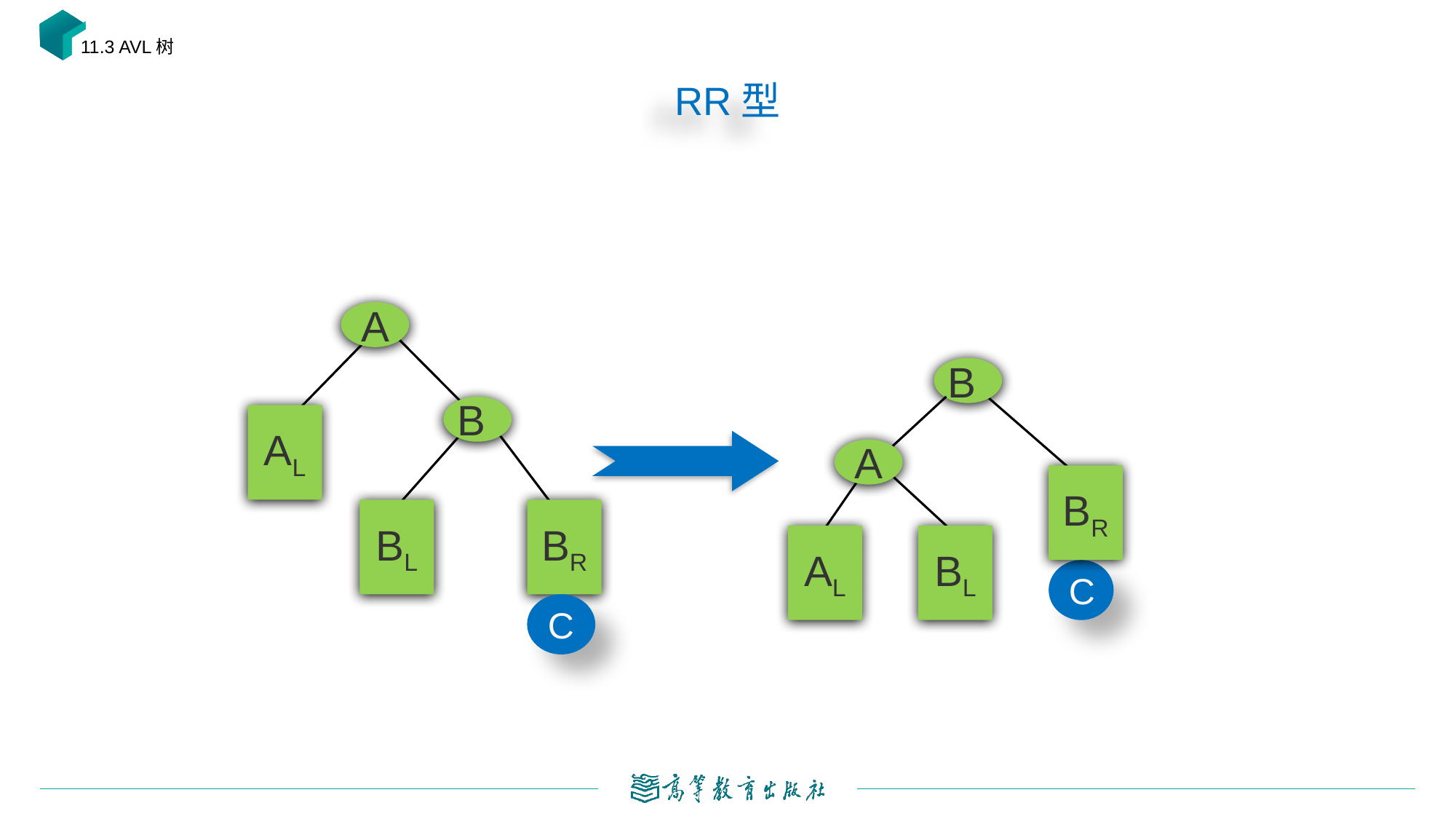

11.3 AVL树
# RR型

A

B
AL

BL
BR
B

BR
C

A

AL

BL
C